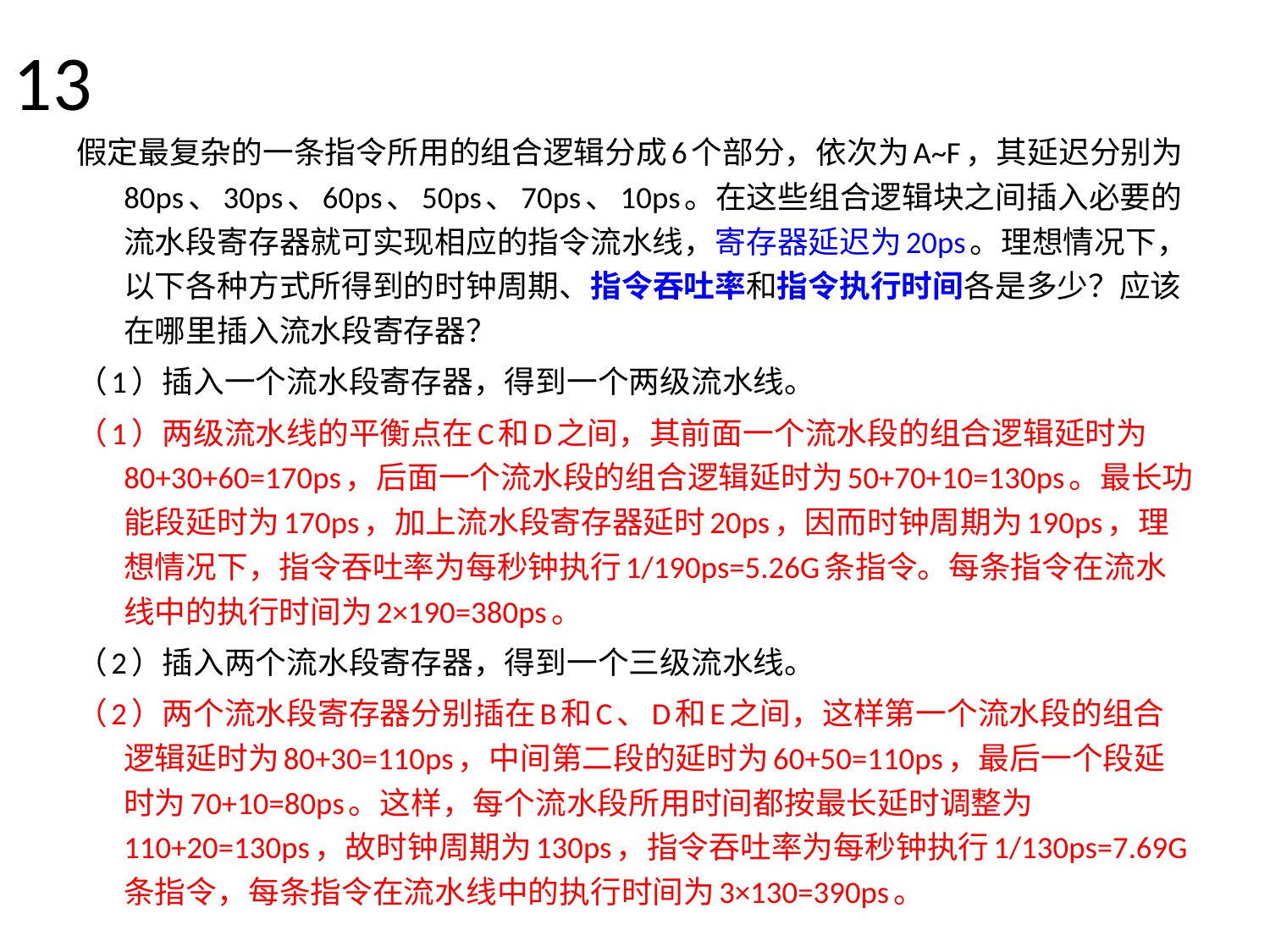

# 13
假定最复杂的一条指令所用的组合逻辑分成6个部分，依次为A~F，其延迟分别为80ps、30ps、60ps、50ps、70ps、10ps。在这些组合逻辑块之间插入必要的流水段寄存器就可实现相应的指令流水线，寄存器延迟为20ps。理想情况下，以下各种方式所得到的时钟周期、指令吞吐率和指令执行时间各是多少？应该在哪里插入流水段寄存器？
（1）插入一个流水段寄存器，得到一个两级流水线。
（1）两级流水线的平衡点在C和D之间，其前面一个流水段的组合逻辑延时为80+30+60=170ps，后面一个流水段的组合逻辑延时为50+70+10=130ps。最长功能段延时为170ps，加上流水段寄存器延时20ps，因而时钟周期为190ps，理想情况下，指令吞吐率为每秒钟执行1/190ps=5.26G条指令。每条指令在流水线中的执行时间为2×190=380ps。
（2）插入两个流水段寄存器，得到一个三级流水线。
（2）两个流水段寄存器分别插在B和C、D和E之间，这样第一个流水段的组合逻辑延时为80+30=110ps，中间第二段的延时为60+50=110ps，最后一个段延时为70+10=80ps。这样，每个流水段所用时间都按最长延时调整为110+20=130ps，故时钟周期为130ps，指令吞吐率为每秒钟执行1/130ps=7.69G条指令，每条指令在流水线中的执行时间为3×130=390ps。